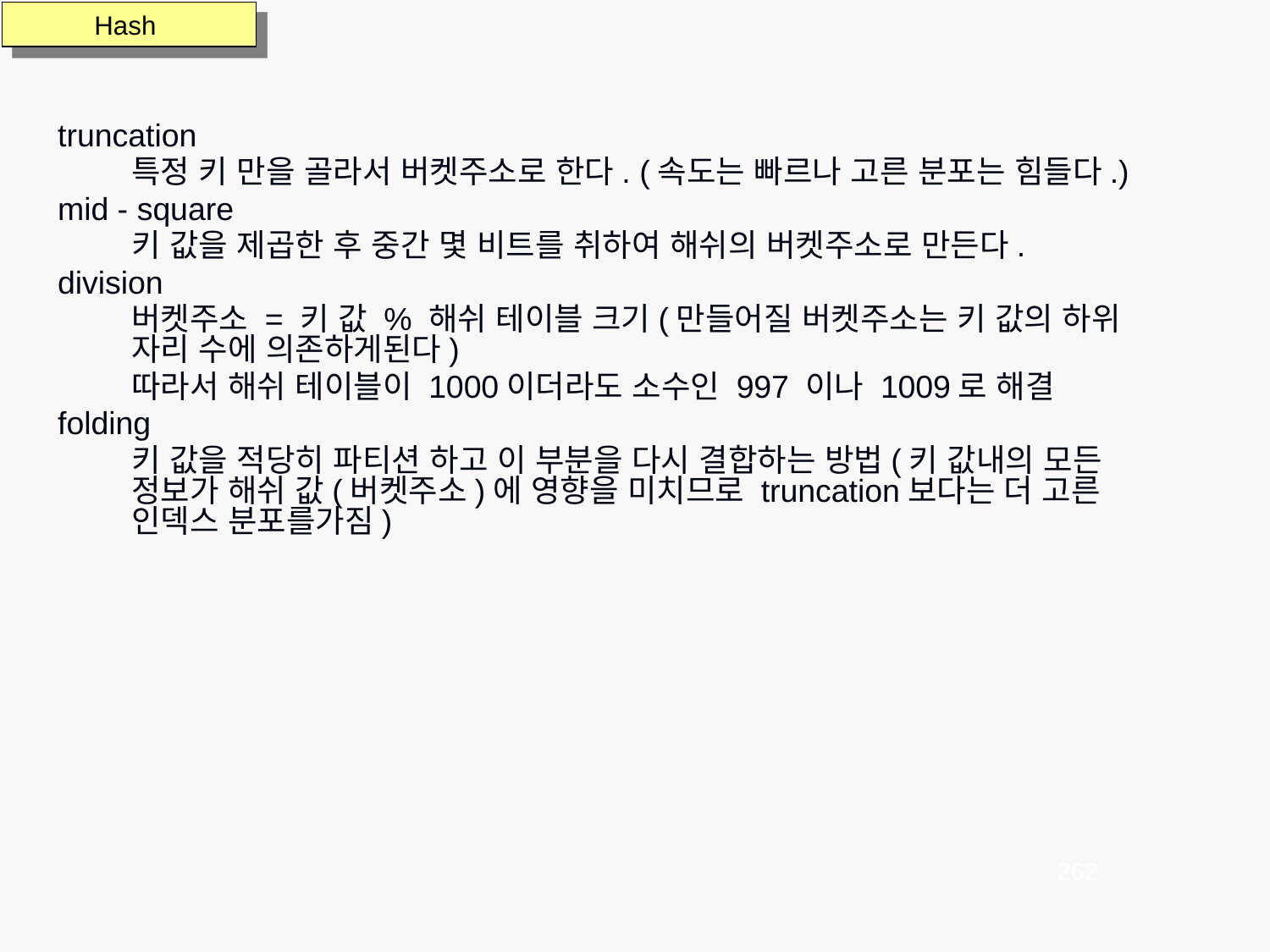

Hash
truncation
	특정 키 만을 골라서 버켓주소로 한다. (속도는 빠르나 고른 분포는 힘들다.)
mid - square
	키 값을 제곱한 후 중간 몇 비트를 취하여 해쉬의 버켓주소로 만든다.
division
	버켓주소 = 키 값 % 해쉬 테이블 크기(만들어질 버켓주소는 키 값의 하위 자리 수에 의존하게된다)
	따라서 해쉬 테이블이 1000이더라도 소수인 997 이나 1009로 해결
folding
 	키 값을 적당히 파티션 하고 이 부분을 다시 결합하는 방법(키 값내의 모든 정보가 해쉬 값(버켓주소)에 영향을 미치므로 truncation보다는 더 고른 인덱스 분포를가짐)
262